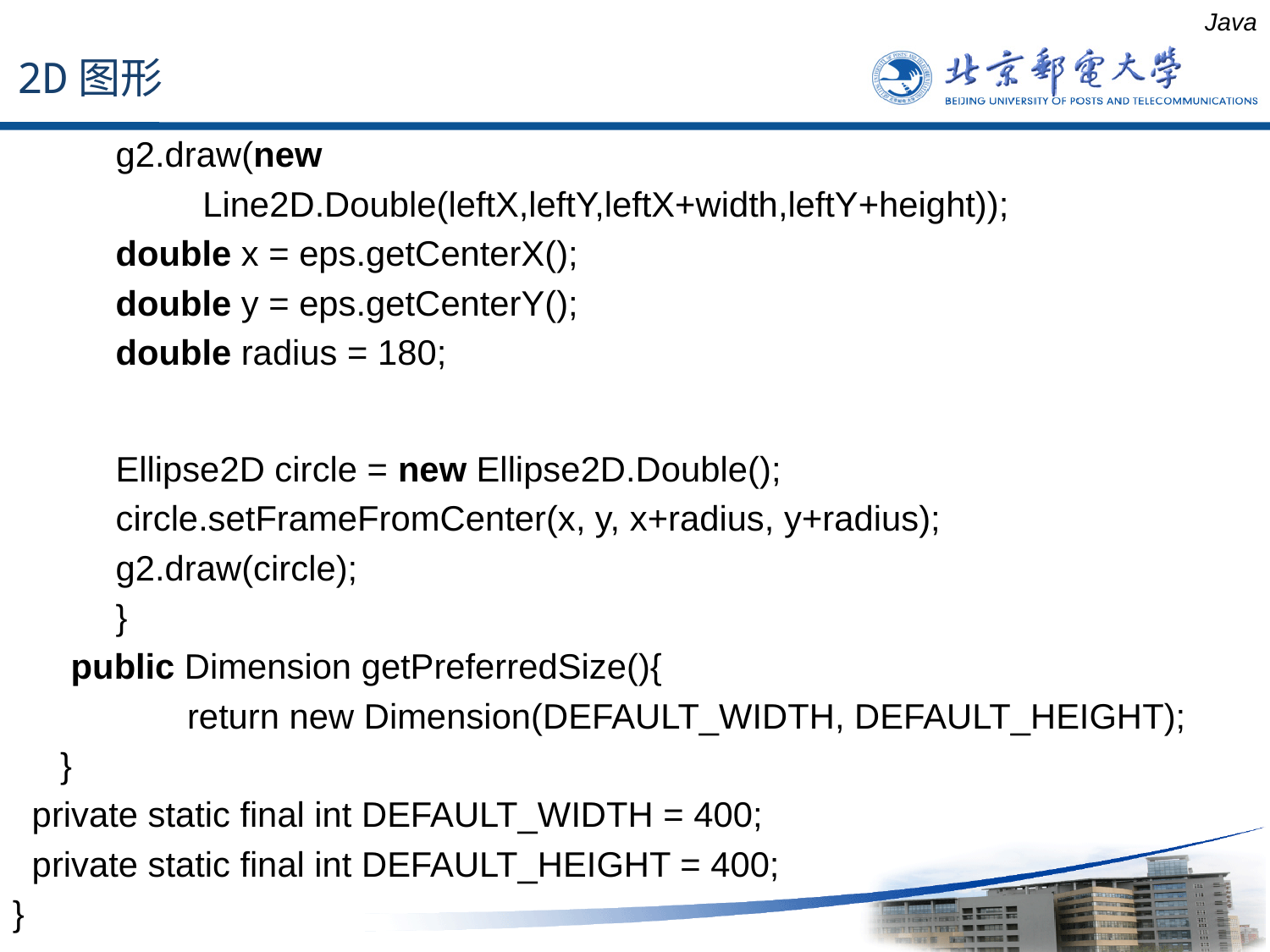

2D图形
Java
	g2.draw(new
             Line2D.Double(leftX,leftY,leftX+width,leftY+height));
	double x = eps.getCenterX();
	double y = eps.getCenterY();
	double radius = 180;

	Ellipse2D circle = new Ellipse2D.Double();
	circle.setFrameFromCenter(x, y, x+radius, y+radius);
	g2.draw(circle);
	}
      public Dimension getPreferredSize(){
		return new Dimension(DEFAULT_WIDTH, DEFAULT_HEIGHT);
	}
  private static final int DEFAULT_WIDTH = 400;
  private static final int DEFAULT_HEIGHT = 400;
}